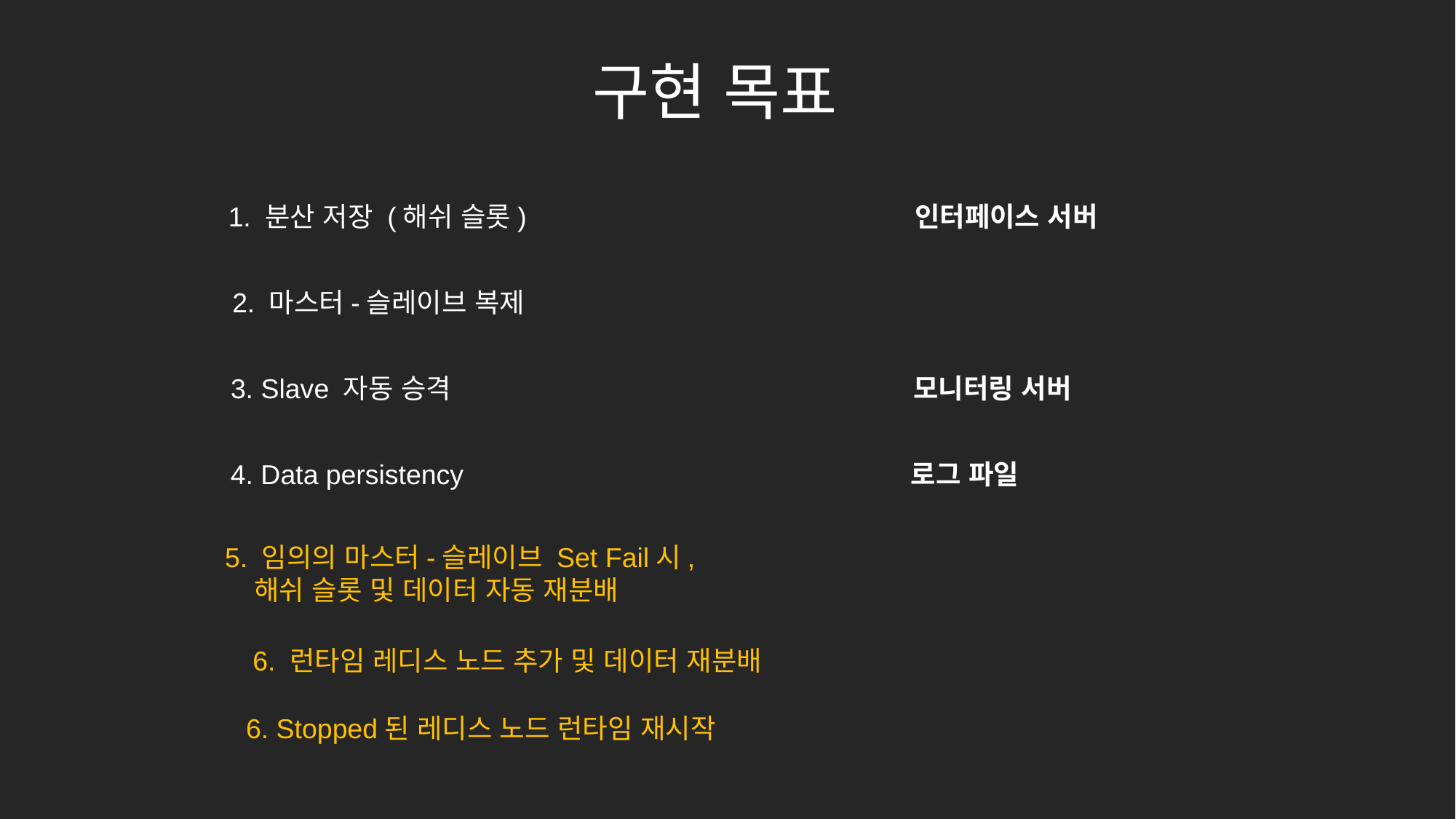

구현 목표

1. 분산 저장 (해쉬 슬롯)
인터페이스 서버
2. 마스터-슬레이브 복제
3. Slave 자동 승격
모니터링 서버
4. Data persistency
로그 파일
5. 임의의 마스터-슬레이브 Set Fail시,
   해쉬 슬롯 및 데이터 자동 재분배
6. 런타임 레디스 노드 추가 및 데이터 재분배
6. Stopped된 레디스 노드 런타임 재시작